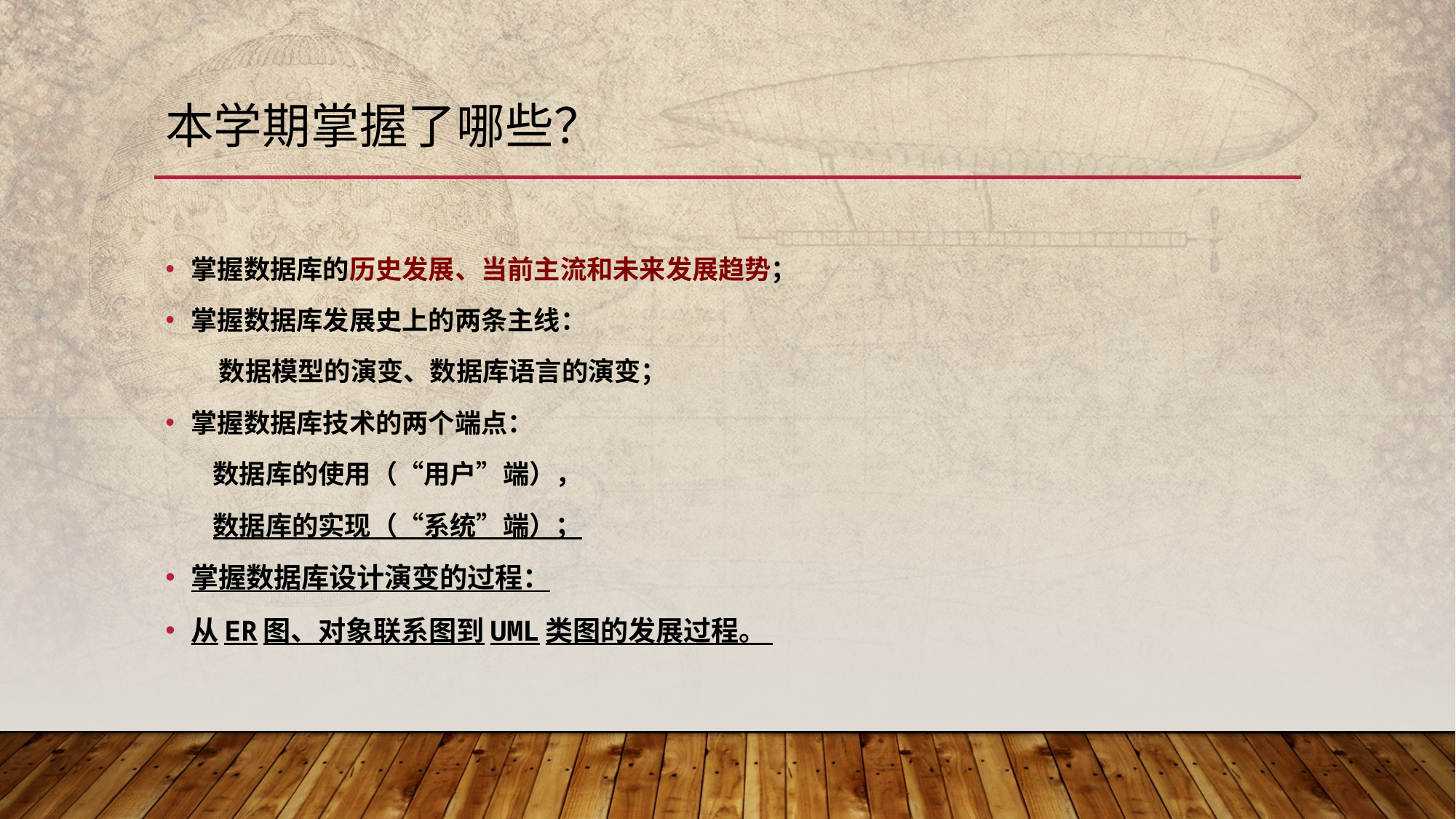

# 本学期掌握了哪些？
掌握数据库的历史发展、当前主流和未来发展趋势；
掌握数据库发展史上的两条主线：
        数据模型的演变、数据库语言的演变；
掌握数据库技术的两个端点：
       数据库的使用（“用户”端），
       数据库的实现（“系统”端）；
掌握数据库设计演变的过程：
从ER图、对象联系图到UML类图的发展过程。